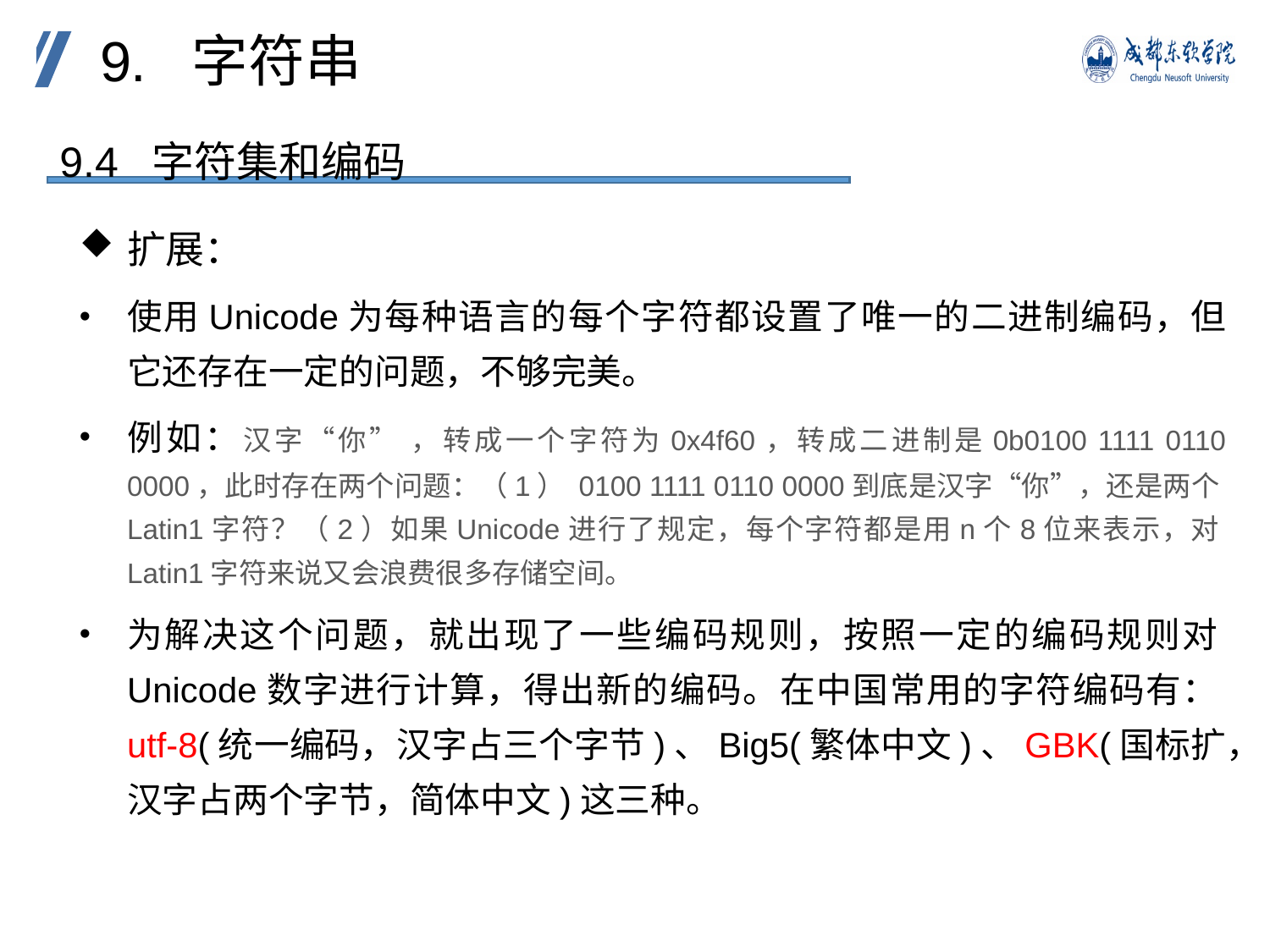

9.  字符串
9.4  字符集和编码

扩展：
使用Unicode为每种语言的每个字符都设置了唯一的二进制编码，但它还存在一定的问题，不够完美。
例如：汉字“你” ，转成一个字符为0x4f60，转成二进制是0b0100 1111 0110 0000，此时存在两个问题：（1） 0100 1111 0110 0000到底是汉字“你”，还是两个Latin1字符？（2）如果Unicode进行了规定，每个字符都是用n个8位来表示，对Latin1字符来说又会浪费很多存储空间。
为解决这个问题，就出现了一些编码规则，按照一定的编码规则对Unicode数字进行计算，得出新的编码。在中国常用的字符编码有：utf-8(统一编码，汉字占三个字节)、Big5(繁体中文)、GBK(国标扩，汉字占两个字节，简体中文)这三种。